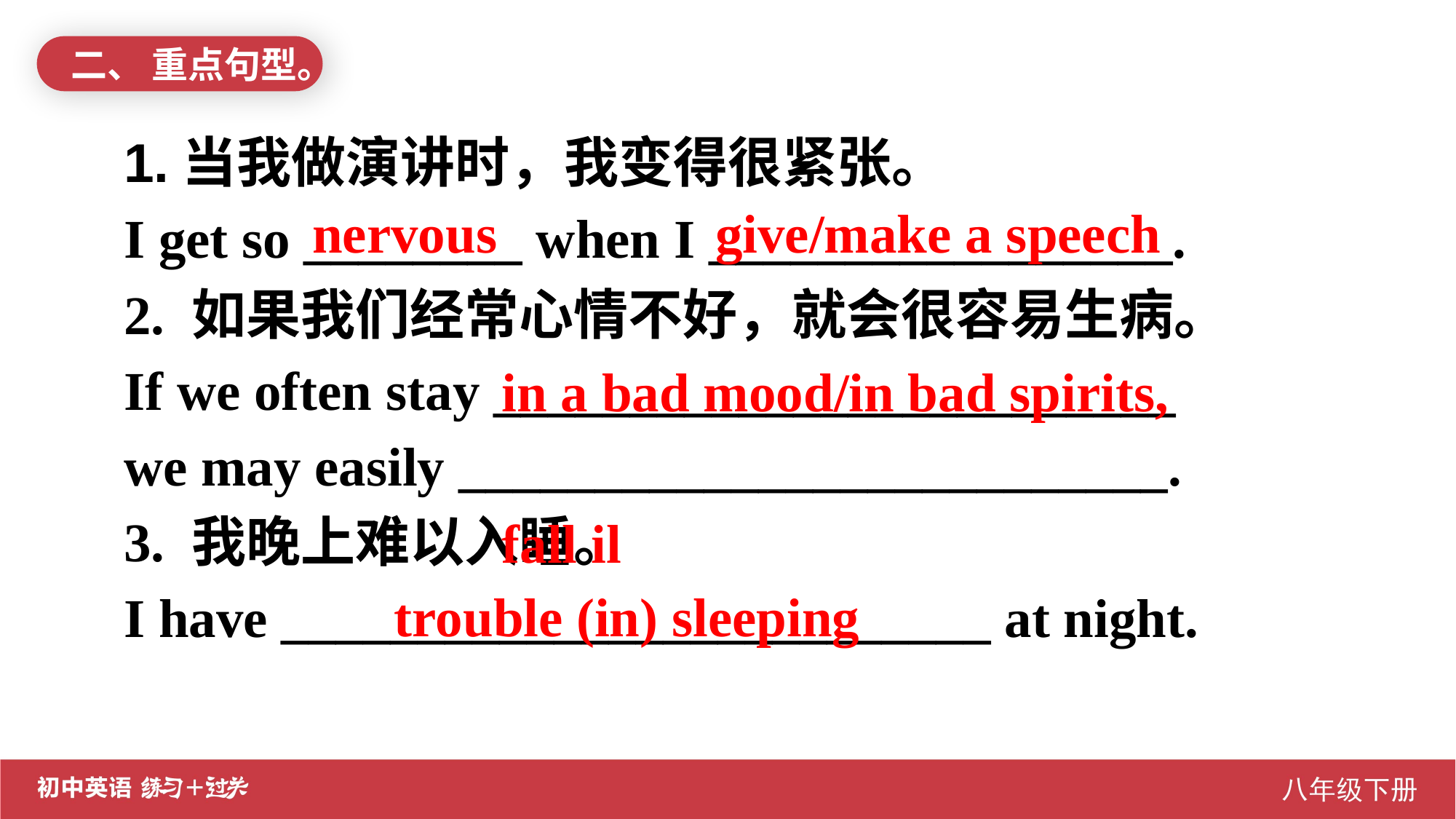

二、 重点句型。
1.当我做演讲时，我变得很紧张。
I get so ________ when I _________________.
2. 如果我们经常心情不好，就会很容易生病。
If we often stay _________________________
we may easily __________________________.
3. 我晚上难以入睡。
I have __________________________ at night.
nervous                give/make a speech
                          in a bad mood/in bad spirits,
                          fall il
trouble (in) sleeping